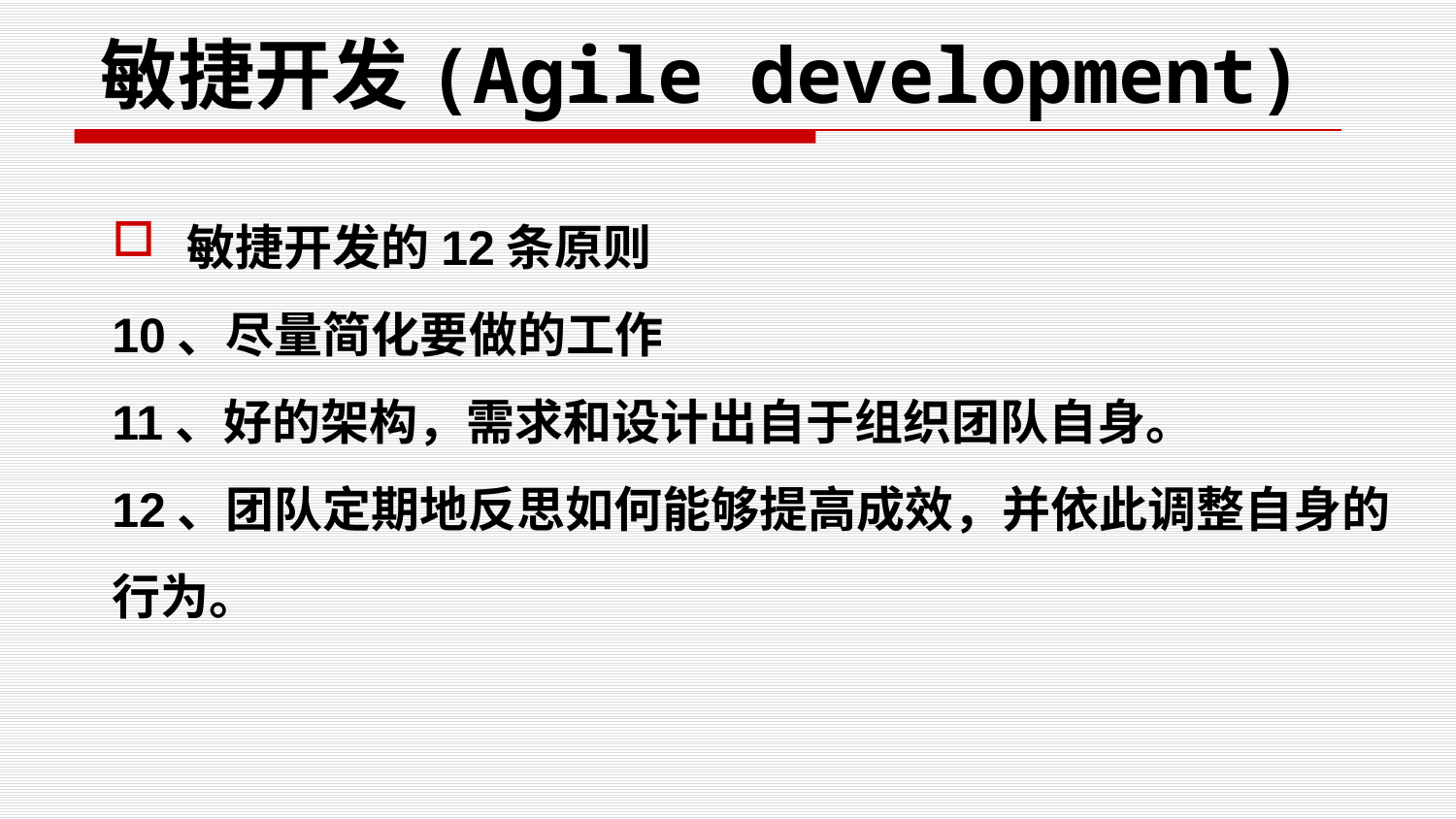

# 敏捷开发(Agile development)
敏捷开发的12条原则
10、尽量简化要做的工作
11、好的架构，需求和设计出自于组织团队自身。
12、团队定期地反思如何能够提高成效，并依此调整自身的行为。